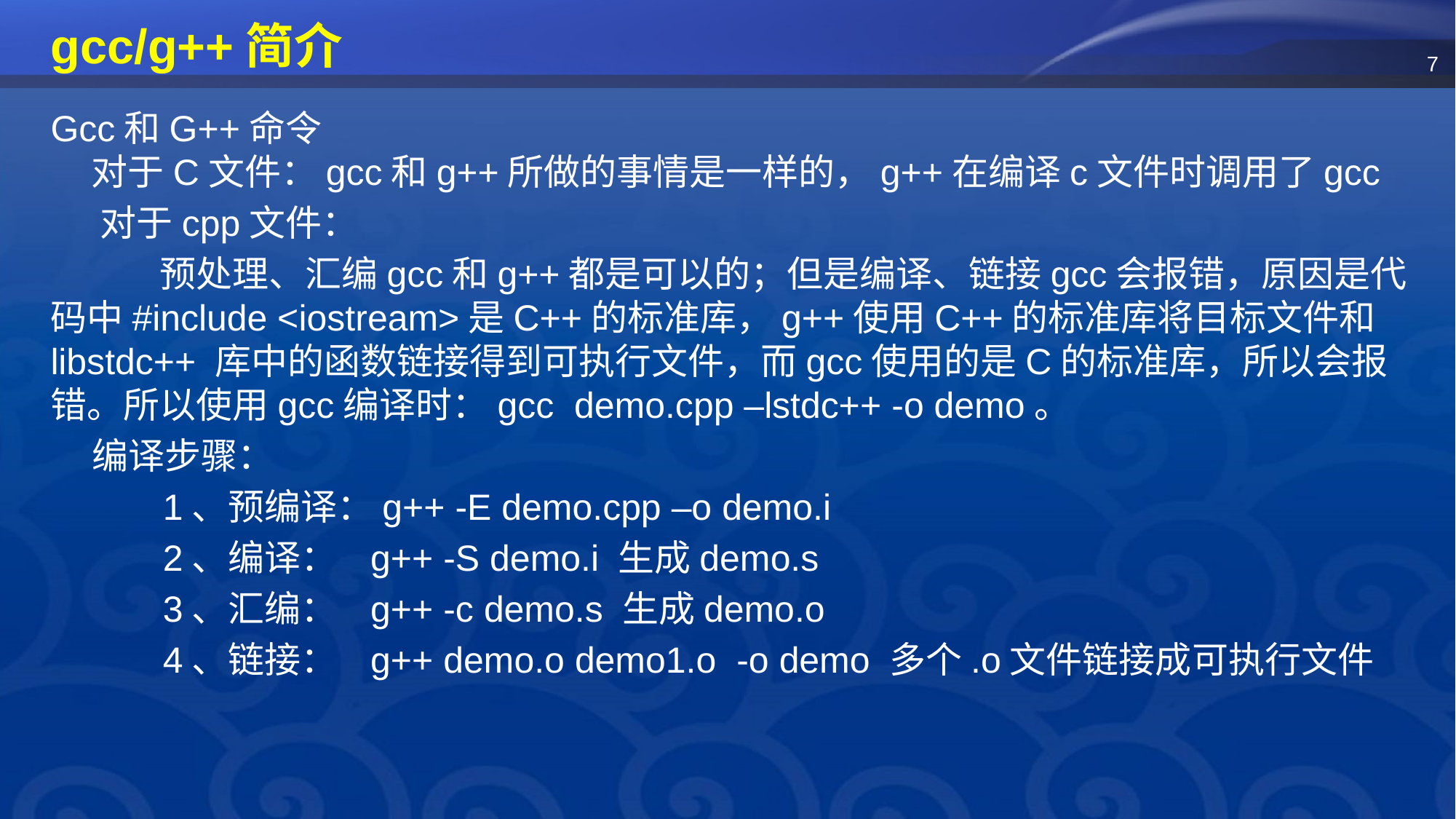

# gcc/g++简介
Gcc和G++命令
     对于C文件：gcc和g++所做的事情是一样的，g++在编译c文件时调用了gcc
     对于cpp文件：
	预处理、汇编gcc和g++都是可以的；但是编译、链接gcc会报错，原因是代码中#include <iostream>是C++的标准库，g++使用C++的标准库将目标文件和 libstdc++ 库中的函数链接得到可执行文件，而gcc使用的是C的标准库，所以会报错。所以使用gcc编译时：gcc  demo.cpp –lstdc++ -o demo。
    编译步骤：
           1、预编译：g++ -E demo.cpp –o demo.i
           2、编译：   g++ -S demo.i 生成demo.s
           3、汇编：   g++ -c demo.s 生成demo.o
           4、链接：   g++ demo.o demo1.o  -o demo 多个.o文件链接成可执行文件